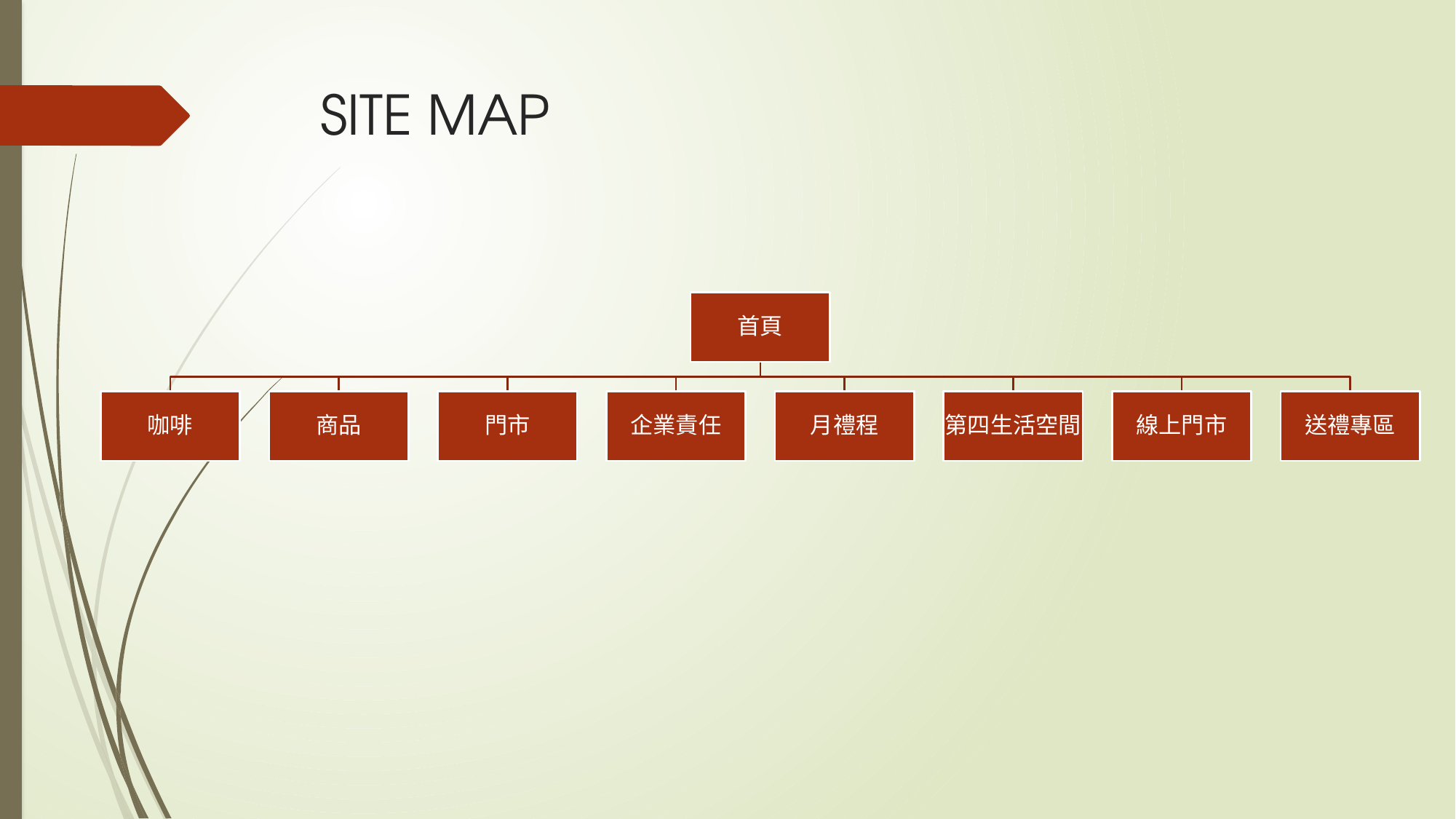

# SITE MAP
首頁
咖啡
商品
門市
企業責任
月禮程
第四生活空間
線上門市
送禮專區